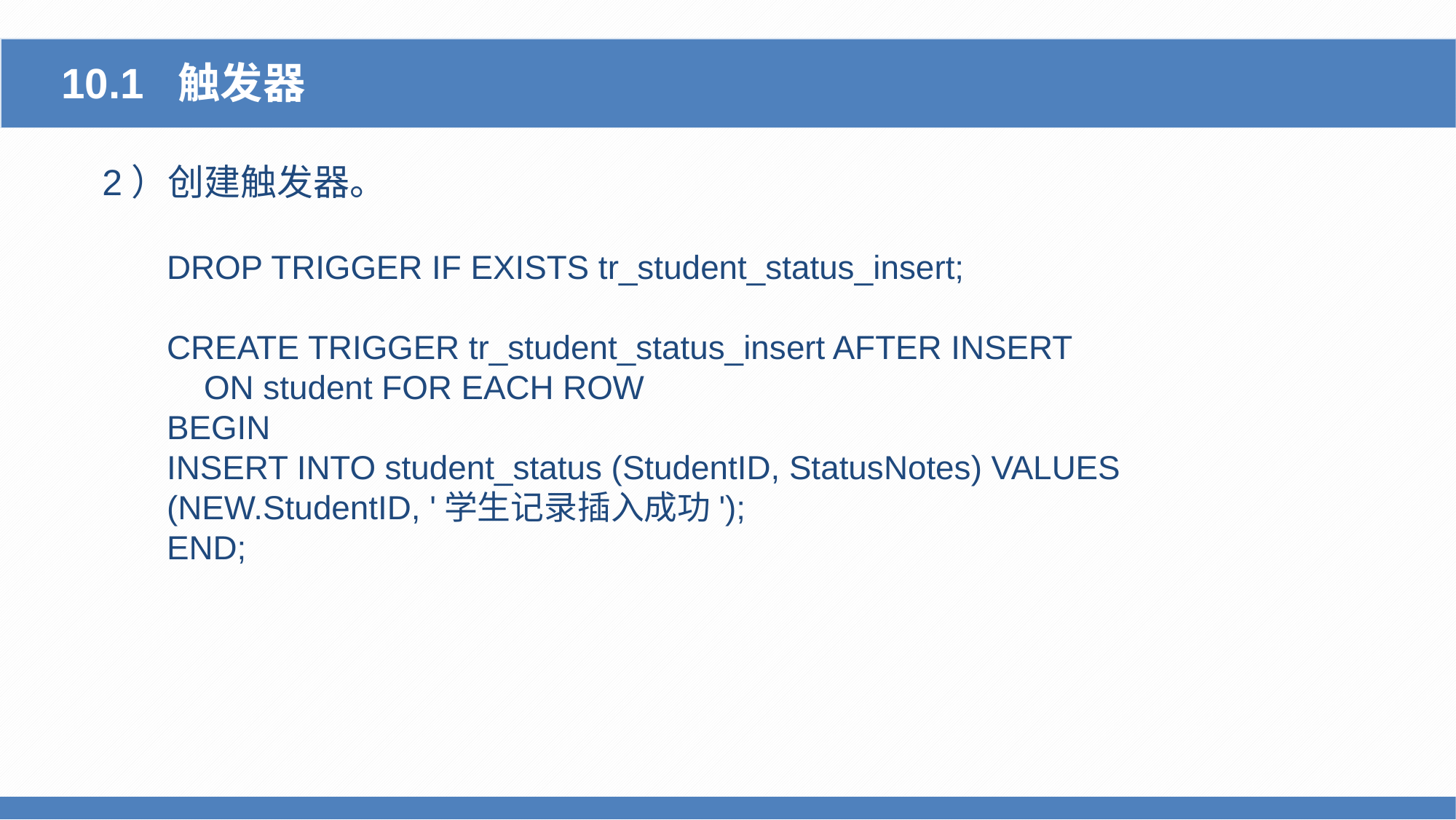

10.1  触发器
2）创建触发器。

DROP TRIGGER IF EXISTS tr_student_status_insert;

CREATE TRIGGER tr_student_status_insert AFTER INSERT
    ON student FOR EACH ROW
BEGIN
INSERT INTO student_status (StudentID, StatusNotes) VALUES (NEW.StudentID, '学生记录插入成功');
END;